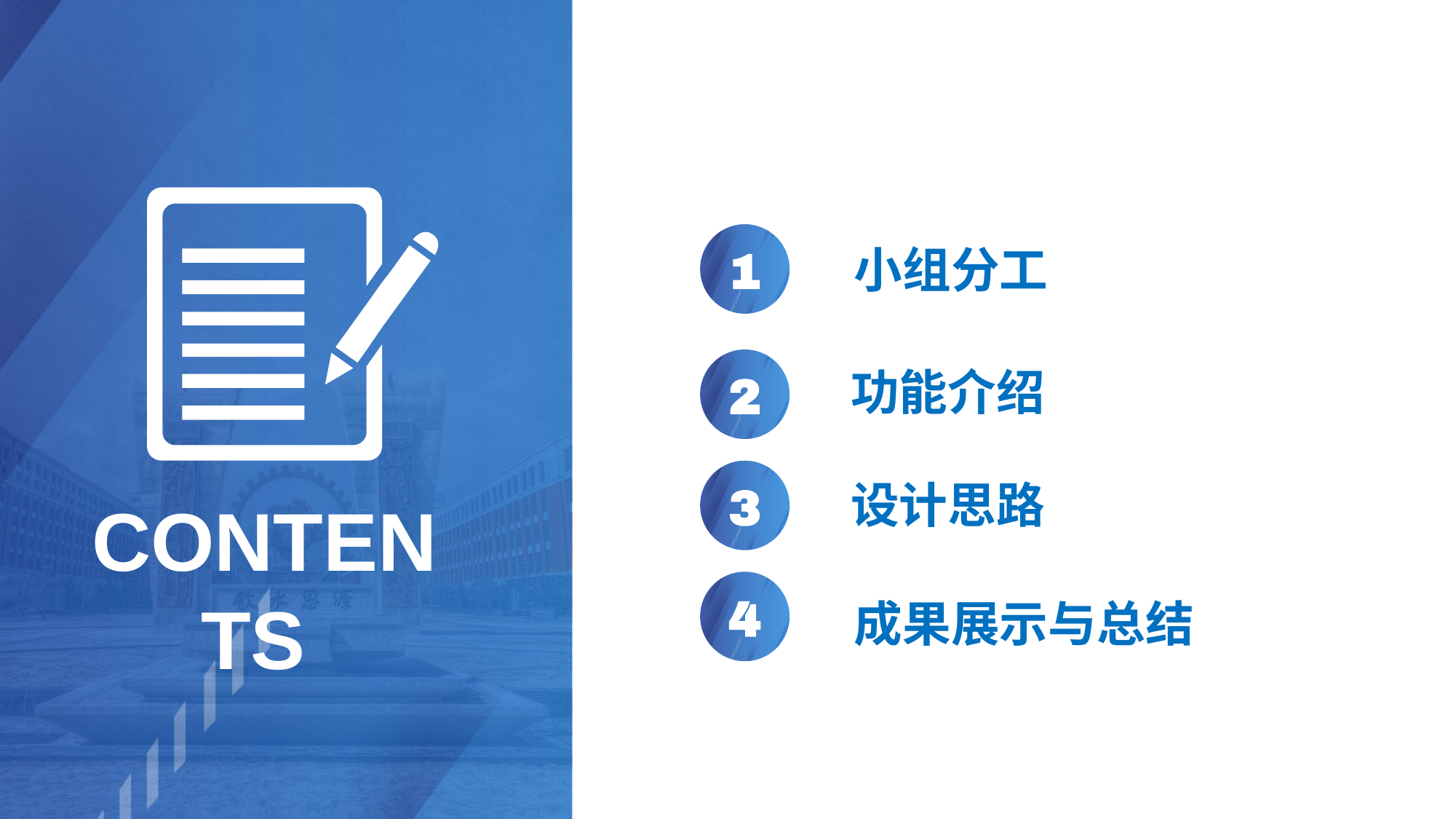

CONTENTS
1
小组分工
2
功能介绍
3
设计思路
4
成果展示与总结